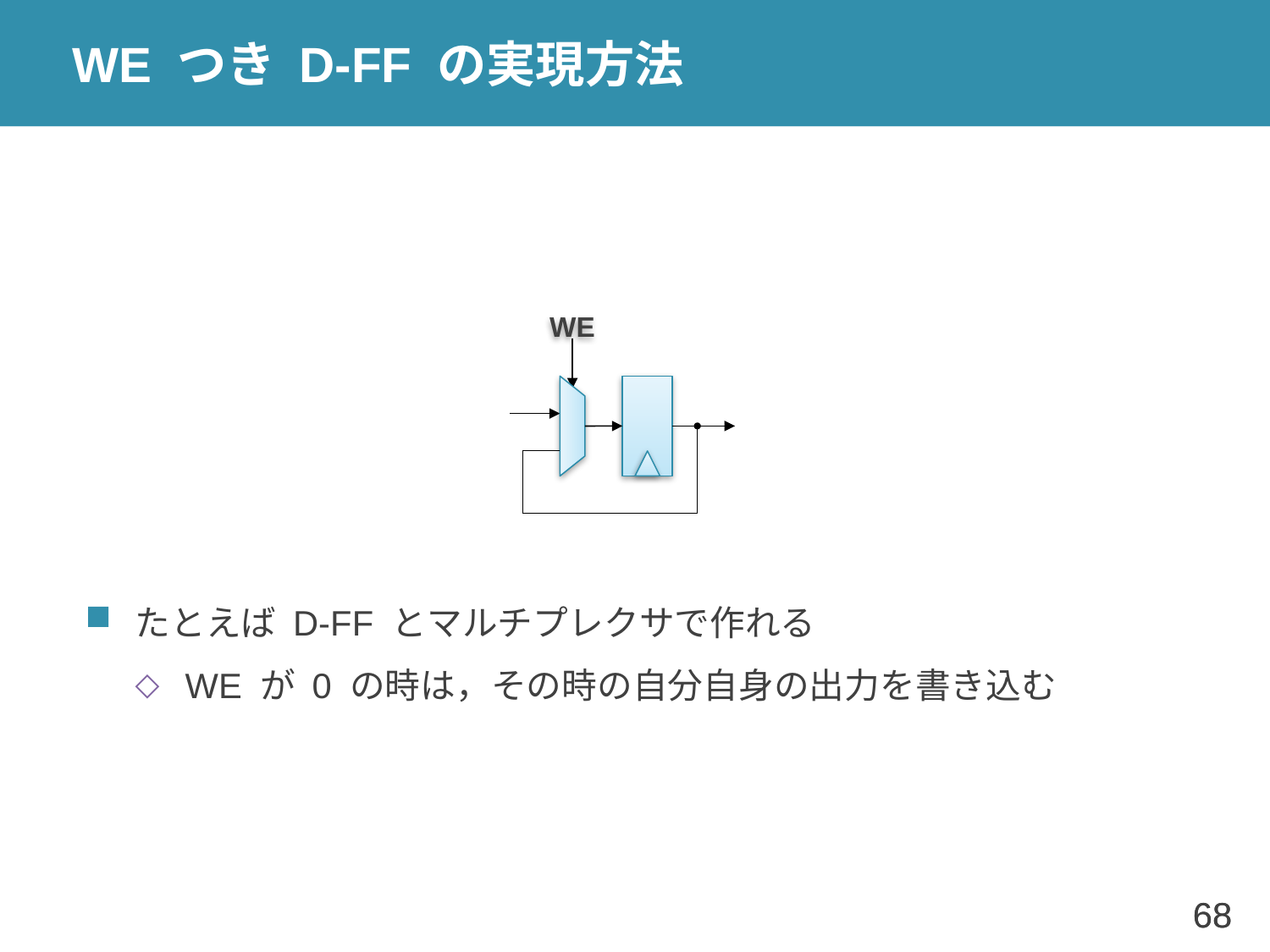

# WE つき D-FF の実現方法
WE

たとえば D-FF とマルチプレクサで作れる
WE が 0 の時は，その時の自分自身の出力を書き込む